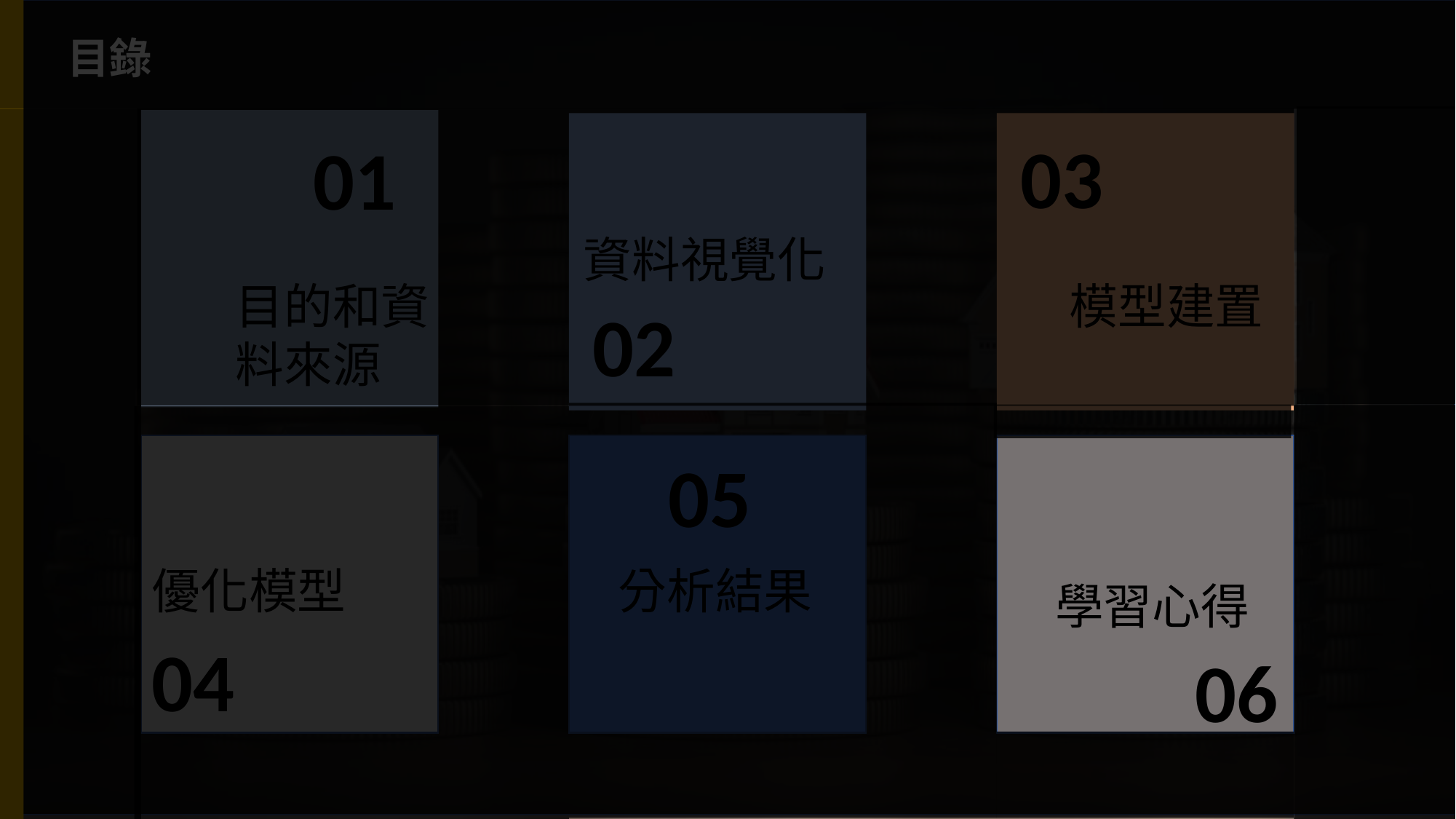

目錄

03
01
資料視覺化
目的和資料來源
模型建置
02

05
優化模型
分析結果
學習心得
04
06